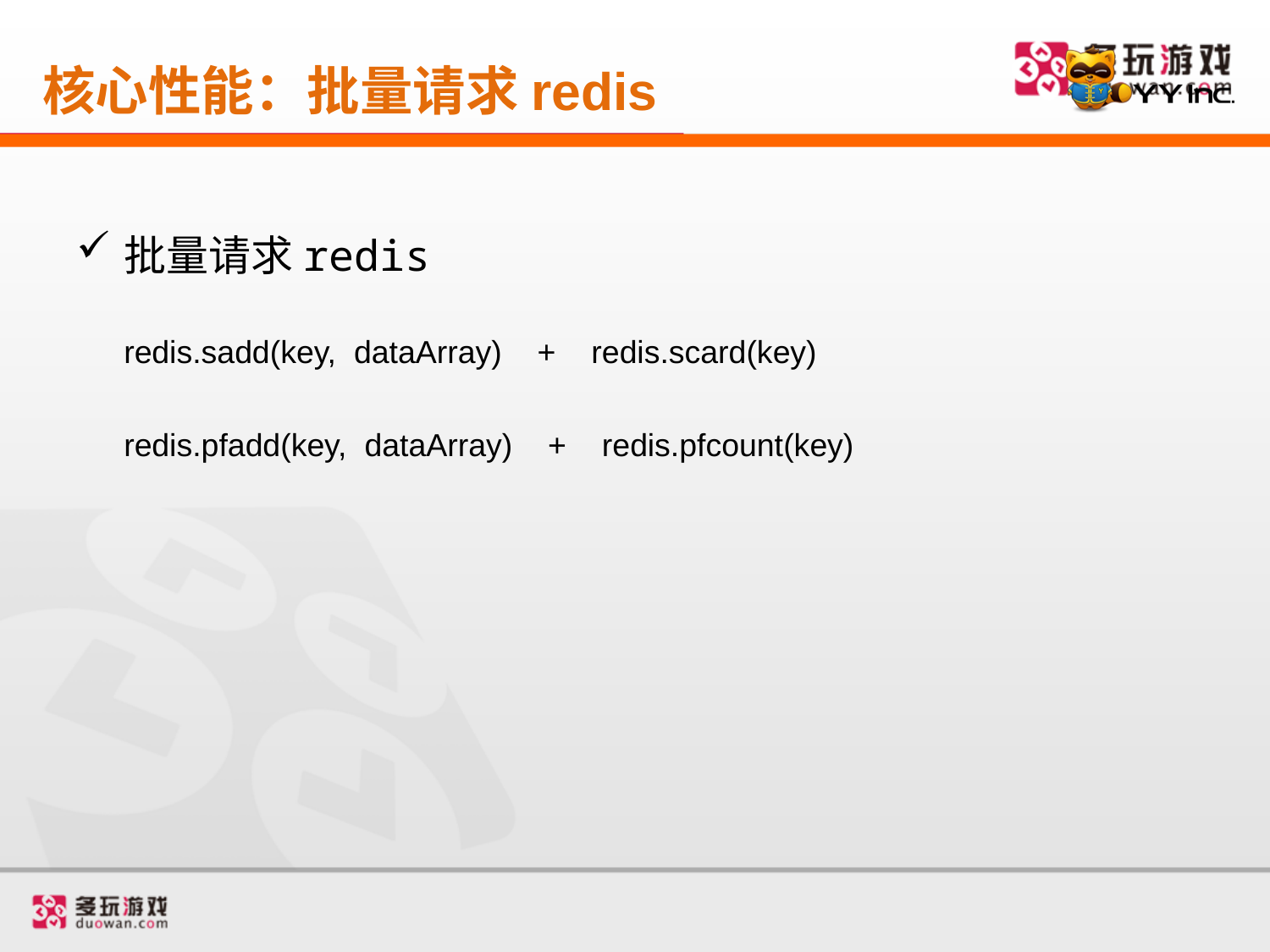

# 核心性能：批量请求redis
批量请求redis
	redis.sadd(key,  dataArray)    +    redis.scard(key)
	redis.pfadd(key,  dataArray)    +    redis.pfcount(key)